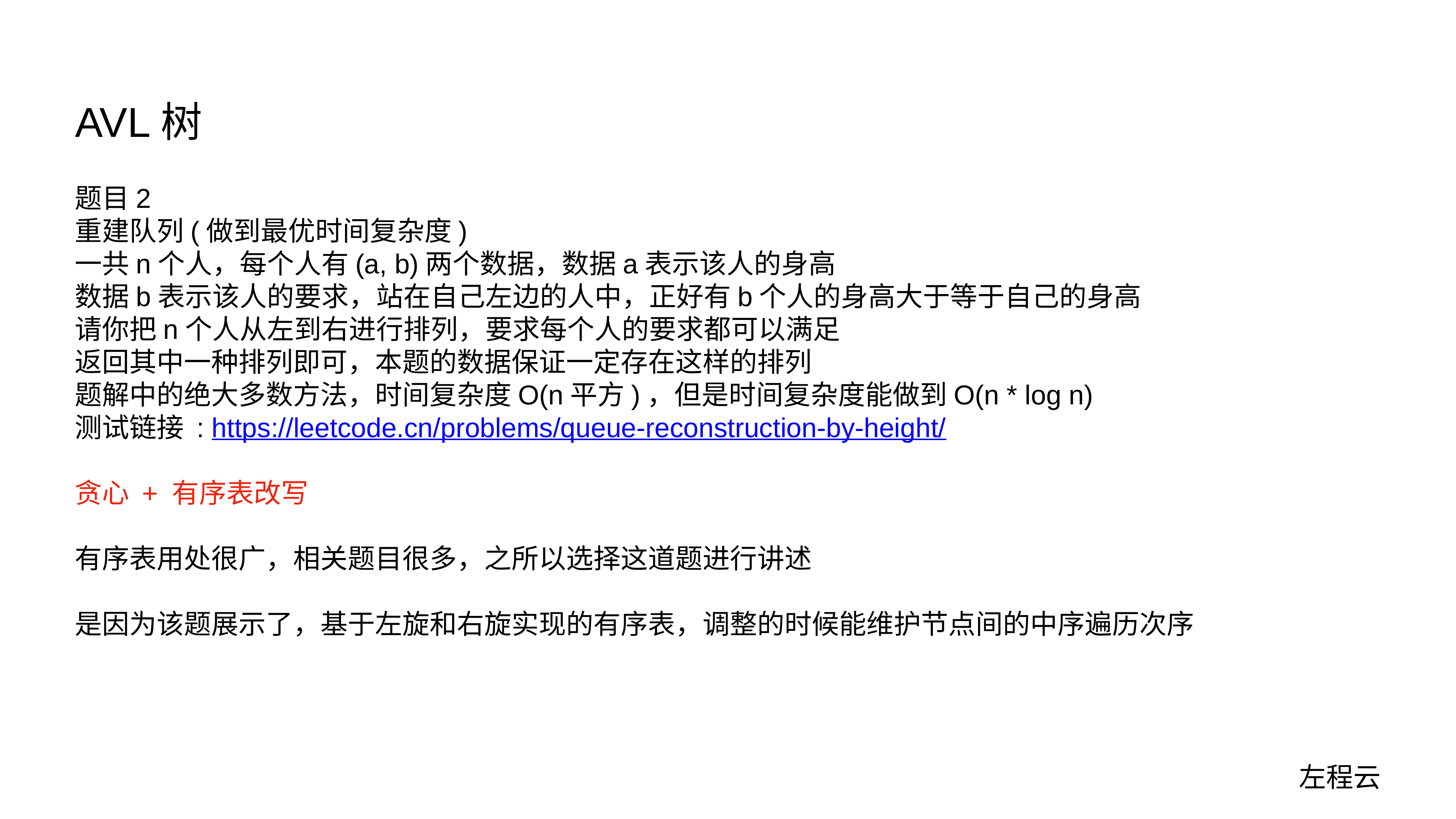

# AVL树
题目2
重建队列(做到最优时间复杂度)
一共n个人，每个人有(a, b)两个数据，数据a表示该人的身高
数据b表示该人的要求，站在自己左边的人中，正好有b个人的身高大于等于自己的身高
请你把n个人从左到右进行排列，要求每个人的要求都可以满足
返回其中一种排列即可，本题的数据保证一定存在这样的排列
题解中的绝大多数方法，时间复杂度O(n平方)，但是时间复杂度能做到O(n * log n)
测试链接 : https://leetcode.cn/problems/queue-reconstruction-by-height/

贪心 + 有序表改写

有序表用处很广，相关题目很多，之所以选择这道题进行讲述

是因为该题展示了，基于左旋和右旋实现的有序表，调整的时候能维护节点间的中序遍历次序
左程云